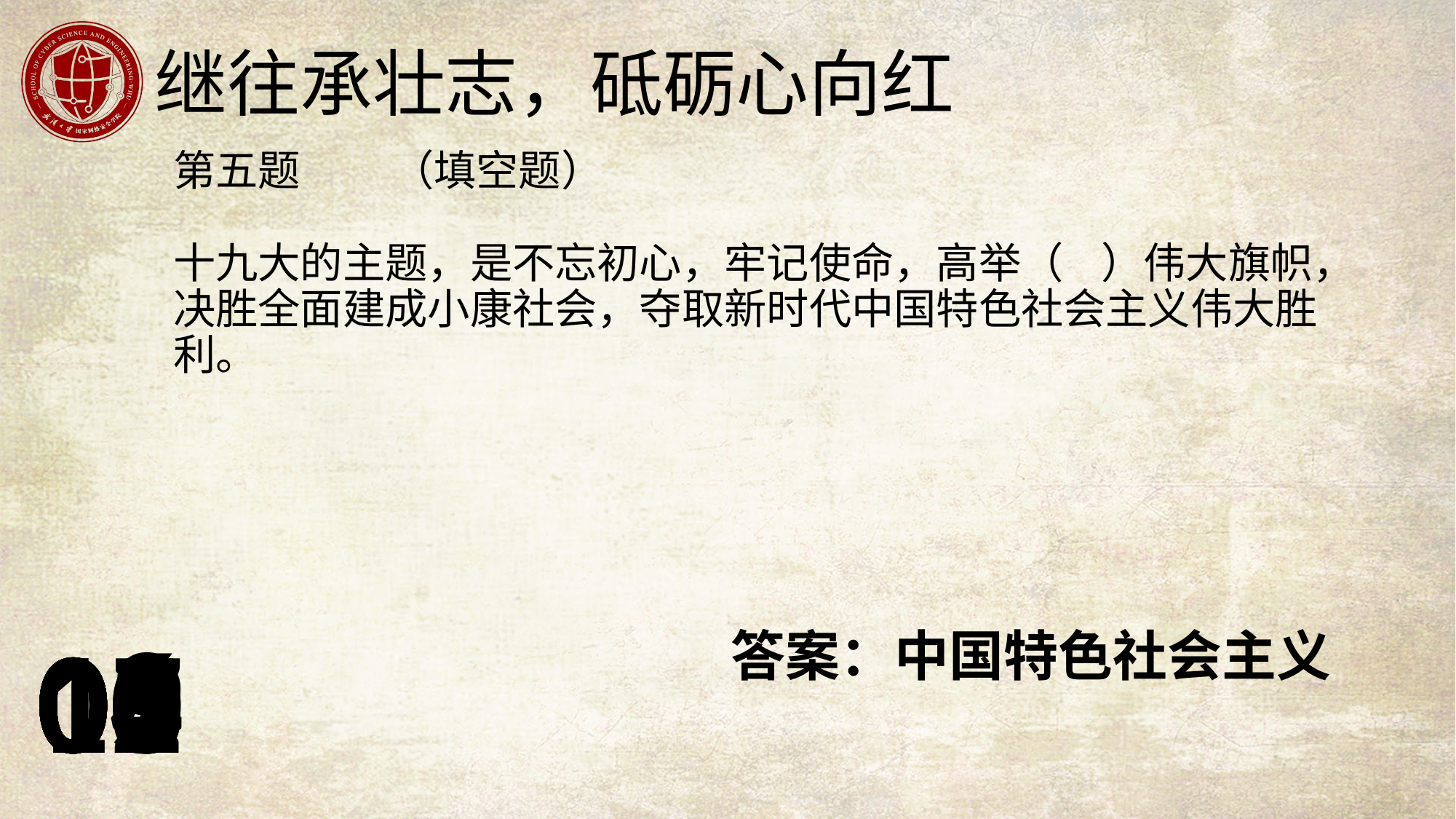

第五题	（填空题）
十九大的主题，是不忘初心，牢记使命，高举（    ）伟大旗帜，决胜全面建成小康社会，夺取新时代中国特色社会主义伟大胜利。
答案：中国特色社会主义